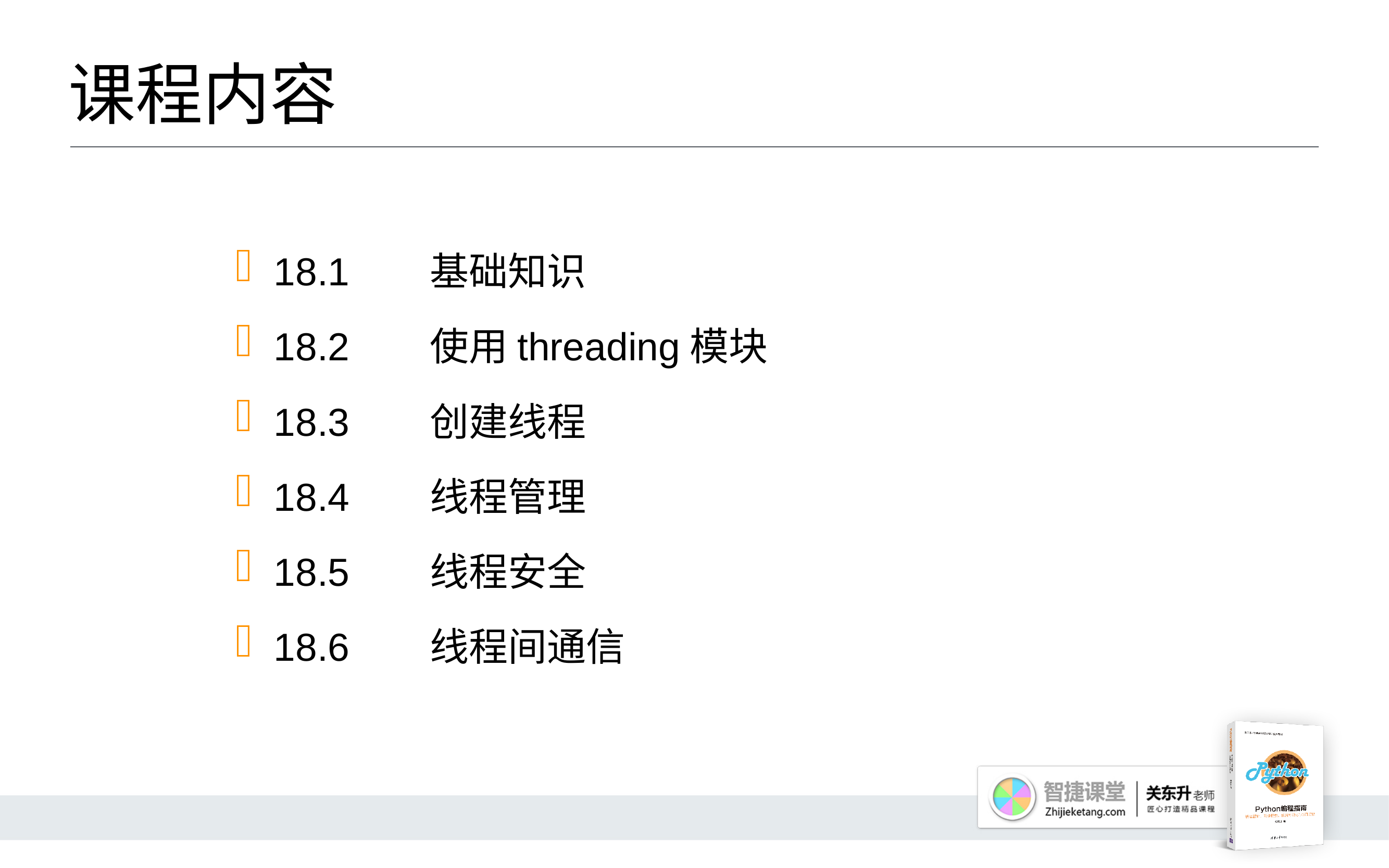

# 课程内容
18.1 	基础知识
18.2 	使用threading模块
18.3 	创建线程
18.4 	线程管理
18.5 	线程安全
18.6 	线程间通信